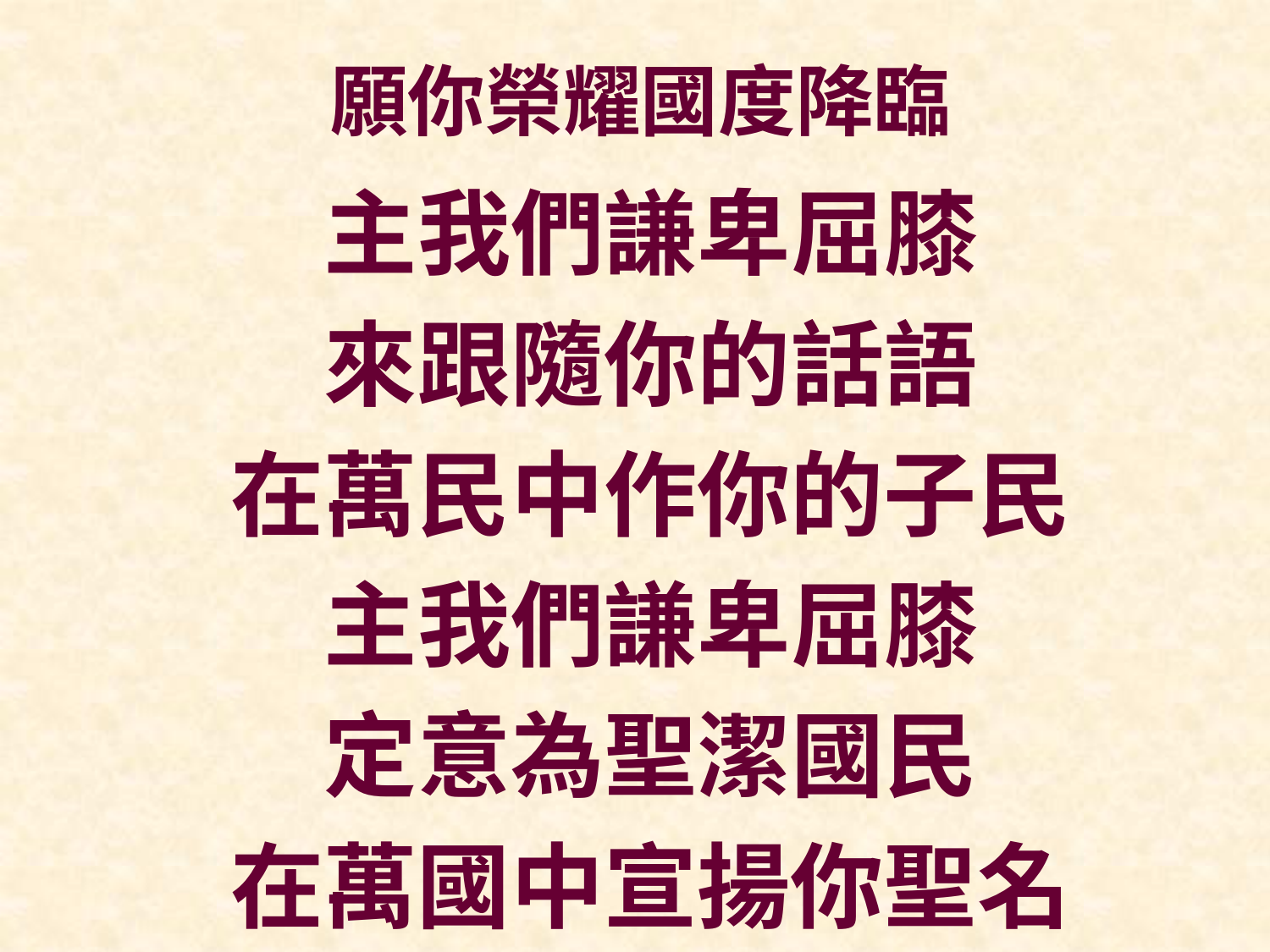

# 願你榮耀國度降臨
主我們謙卑屈膝
來跟隨你的話語
在萬民中作你的子民
主我們謙卑屈膝
定意為聖潔國民
在萬國中宣揚你聖名